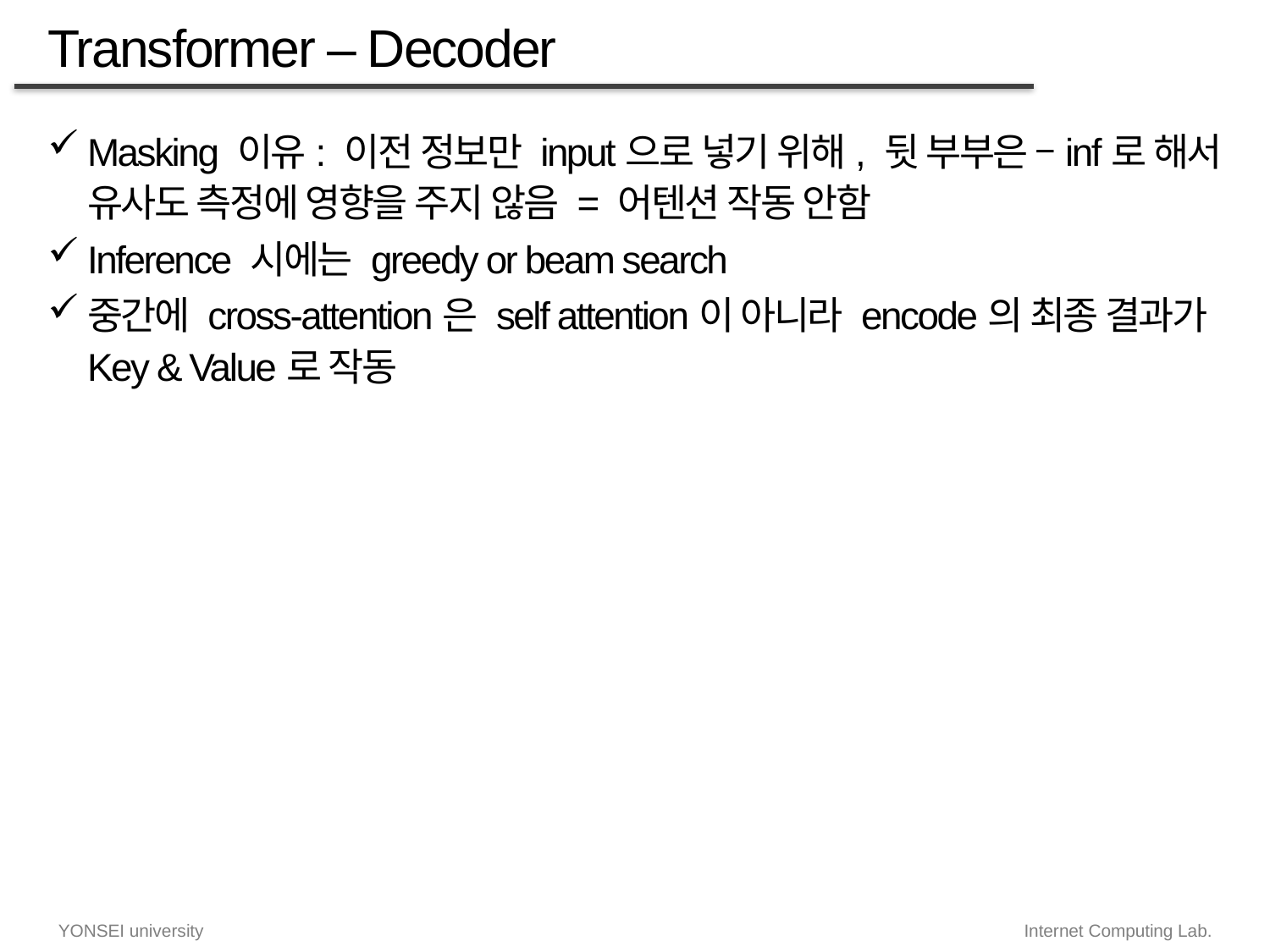

# Transformer – Decoder
Masking 이유: 이전 정보만 input으로 넣기 위해, 뒷 부부은 –inf로 해서 유사도 측정에 영향을 주지 않음 = 어텐션 작동 안함
Inference 시에는 greedy or beam search
중간에 cross-attention은 self attention이 아니라 encode의 최종 결과가
Key & Value로 작동